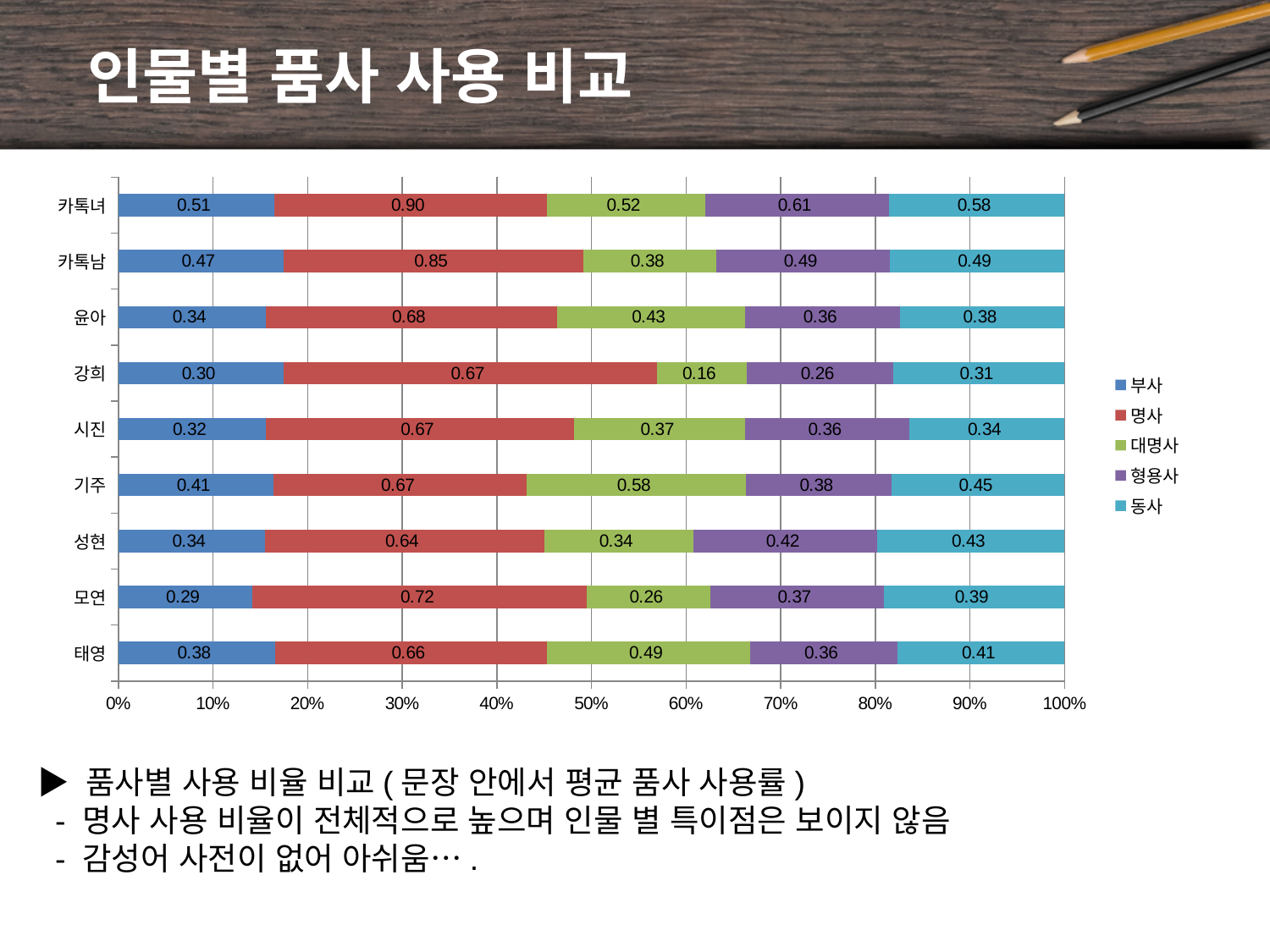

# 인물별 품사 사용 비교

### Chart

| Category | 부사 | 명사 | 대명사 | 형용사 | 동사 |
|---|---|---|---|---|---|
| 태영 | 0.3800278600000001 | 0.6587740670000002 | 0.493154236 | 0.3578854810000001 | 0.40523678700000004 |
| 모연 | 0.287227016 | 0.7167558940000001 | 0.2636848070000001 | 0.3713167390000001 | 0.38761655000000006 |
| 성현 | 0.336653458 | 0.642333682 | 0.3428729740000001 | 0.424199511 | 0.43020845500000005 |
| 기주 | 0.408295924 | 0.6653738950000001 | 0.575646575 | 0.3835172240000001 | 0.45356426000000005 |
| 시진 | 0.3222209130000001 | 0.6739314150000002 | 0.37406950300000014 | 0.358794912 | 0.3386783790000001 |
| 강희 | 0.2978090020000001 | 0.6713404430000001 | 0.16143808500000004 | 0.26491228100000014 | 0.307743819 |
| 윤아 | 0.3414520710000001 | 0.6763129799999998 | 0.43489853200000006 | 0.36094725800000005 | 0.3806412820000001 |
| 카톡남 | 0.46652116564721774 | 0.8470617129948392 | 0.37575825251614464 | 0.4886434960475235 | 0.49420627220162633 |
| 카톡녀 | 0.514653615721312 | 0.8994873622170888 | 0.524358889331033 | 0.6050728033917031 | 0.5807999946872526 |
▶ 품사별 사용 비율 비교(문장 안에서 평균 품사 사용률)
  - 명사 사용 비율이 전체적으로 높으며 인물 별 특이점은 보이지 않음
  - 감성어 사전이 없어 아쉬움….